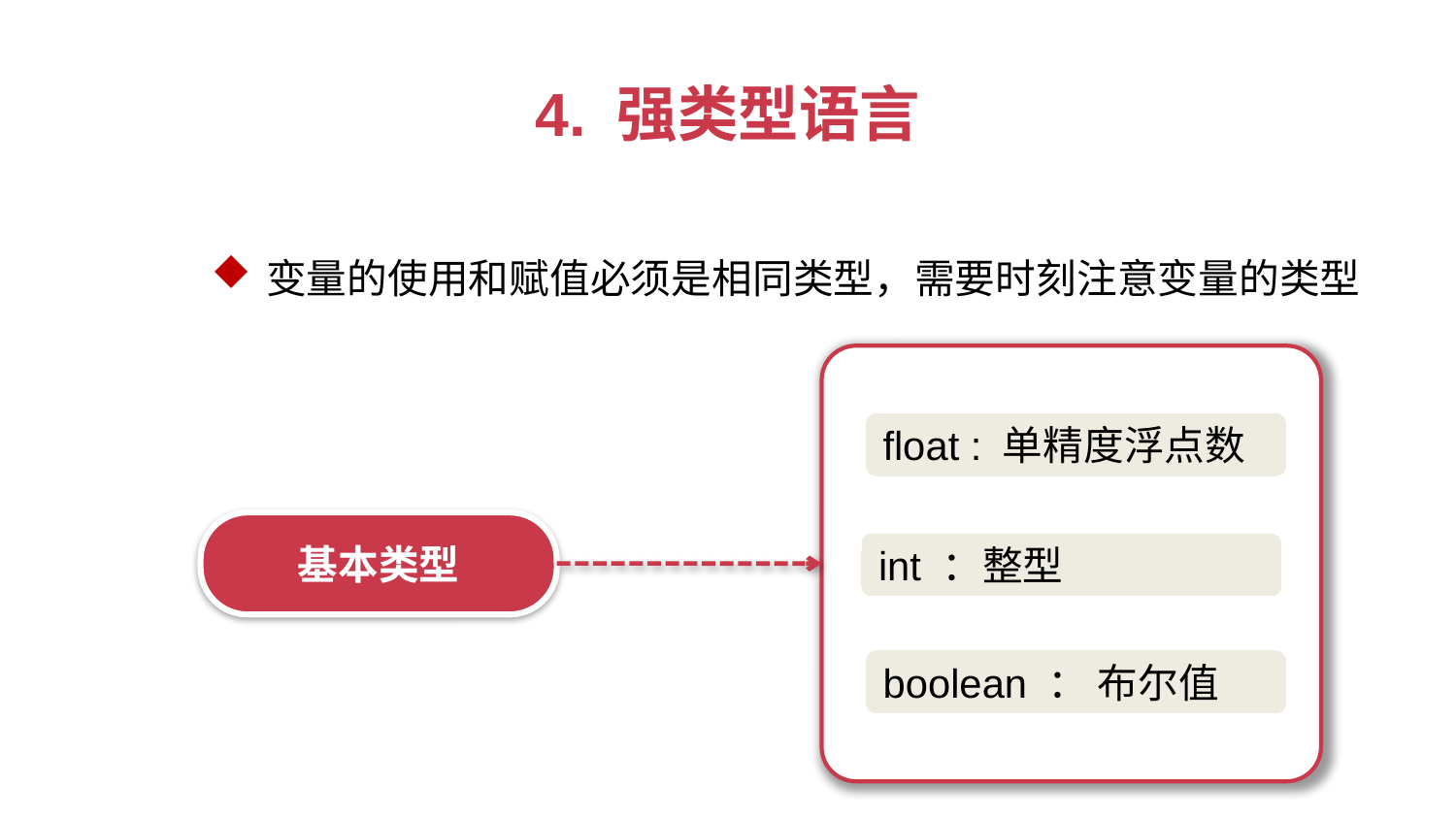

4. 强类型语言
变量的使用和赋值必须是相同类型，需要时刻注意变量的类型

float : 单精度浮点数
基本类型
int ：整型
boolean ： 布尔值